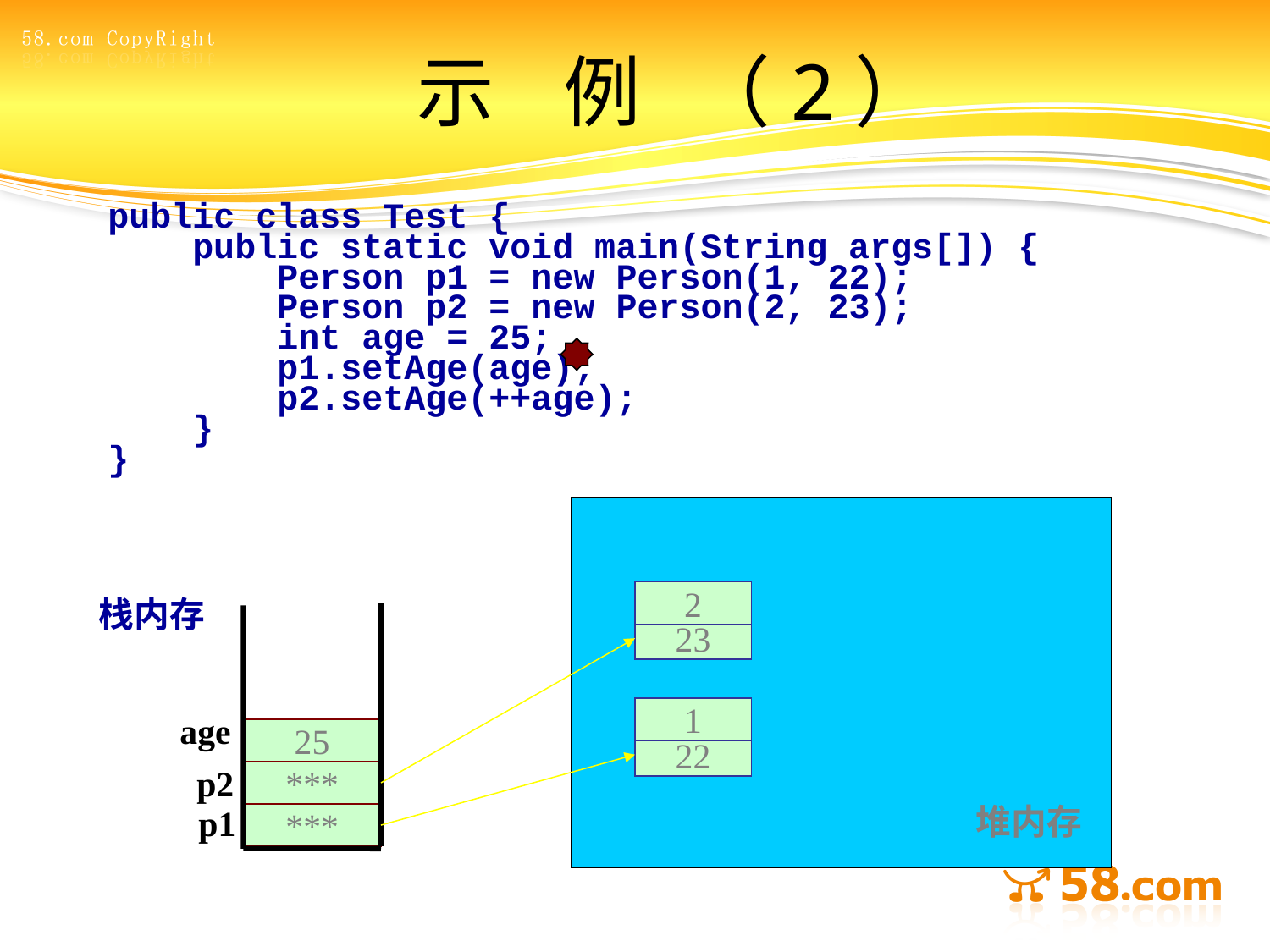

# 示    例   （2）
public class Test {
    public static void main(String args[]) {
        Person p1 = new Person(1, 22);
        Person p2 = new Person(2, 23);
        int age = 25;
        p1.setAge(age);
        p2.setAge(++age);
    }
}

2
23
栈内存

1
22
age
25
p2
***
堆内存
p1
***